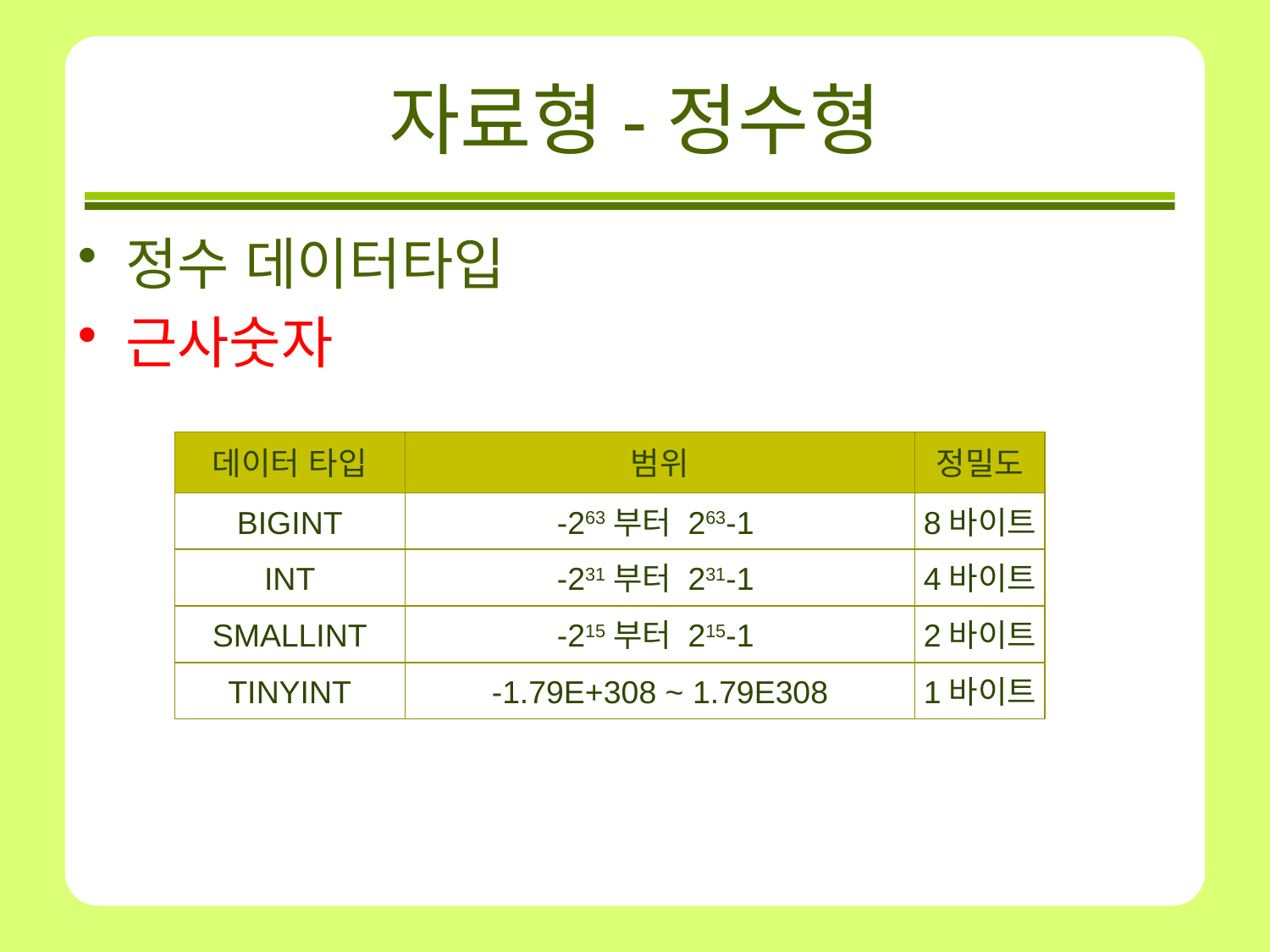

# 자료형-정수형
정수 데이터타입
근사숫자
데이터 타입
범위
정밀도
BIGINT
-263부터 263-1
8바이트
INT
-231부터 231-1
4바이트
SMALLINT
-215부터 215-1
2바이트
TINYINT
-1.79E+308 ~ 1.79E308
1바이트